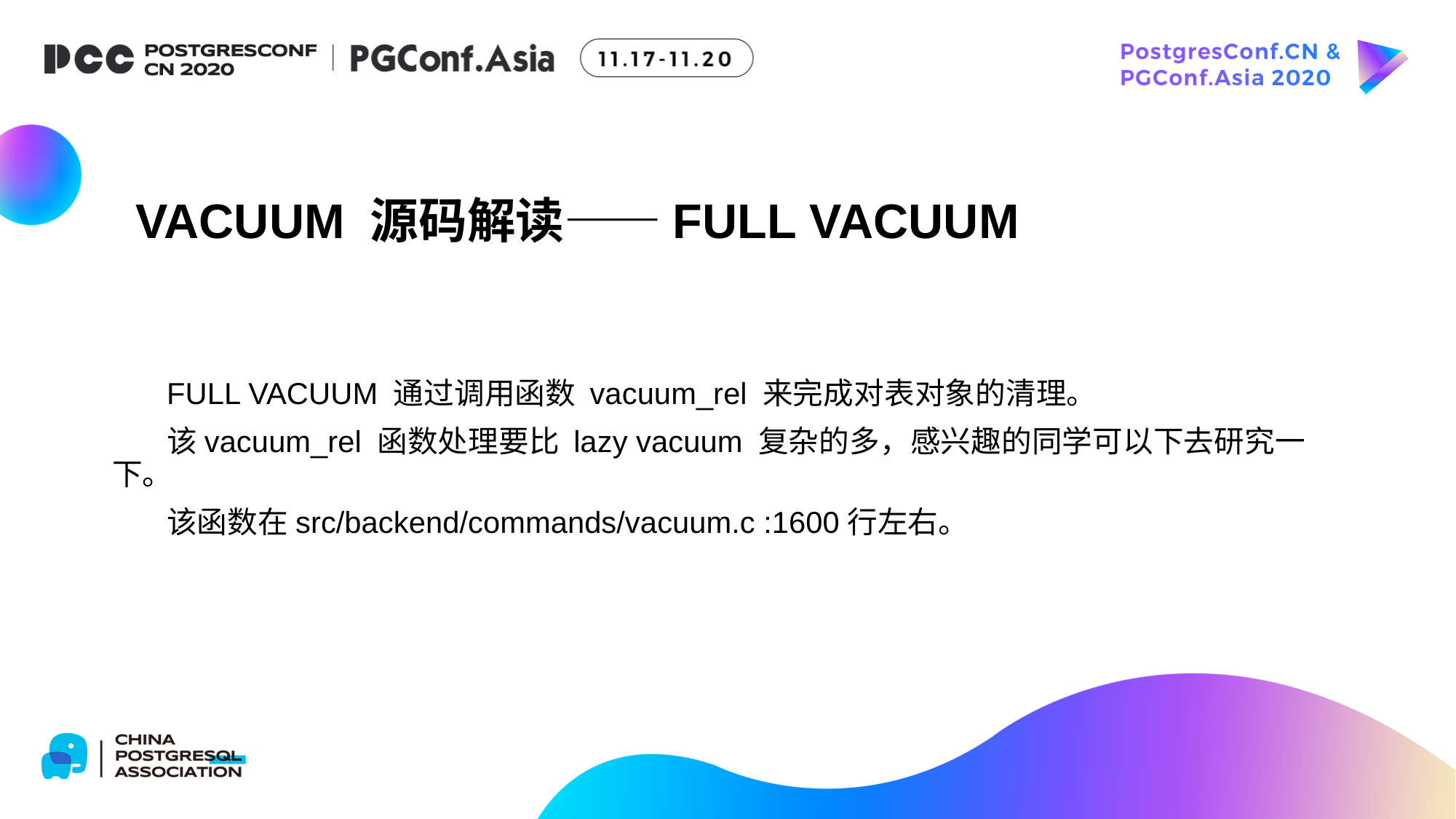

VACUUM 源码解读——FULL VACUUM
FULL VACUUM 通过调用函数 vacuum_rel 来完成对表对象的清理。
该vacuum_rel 函数处理要比 lazy vacuum 复杂的多，感兴趣的同学可以下去研究一下。
该函数在src/backend/commands/vacuum.c :1600行左右。